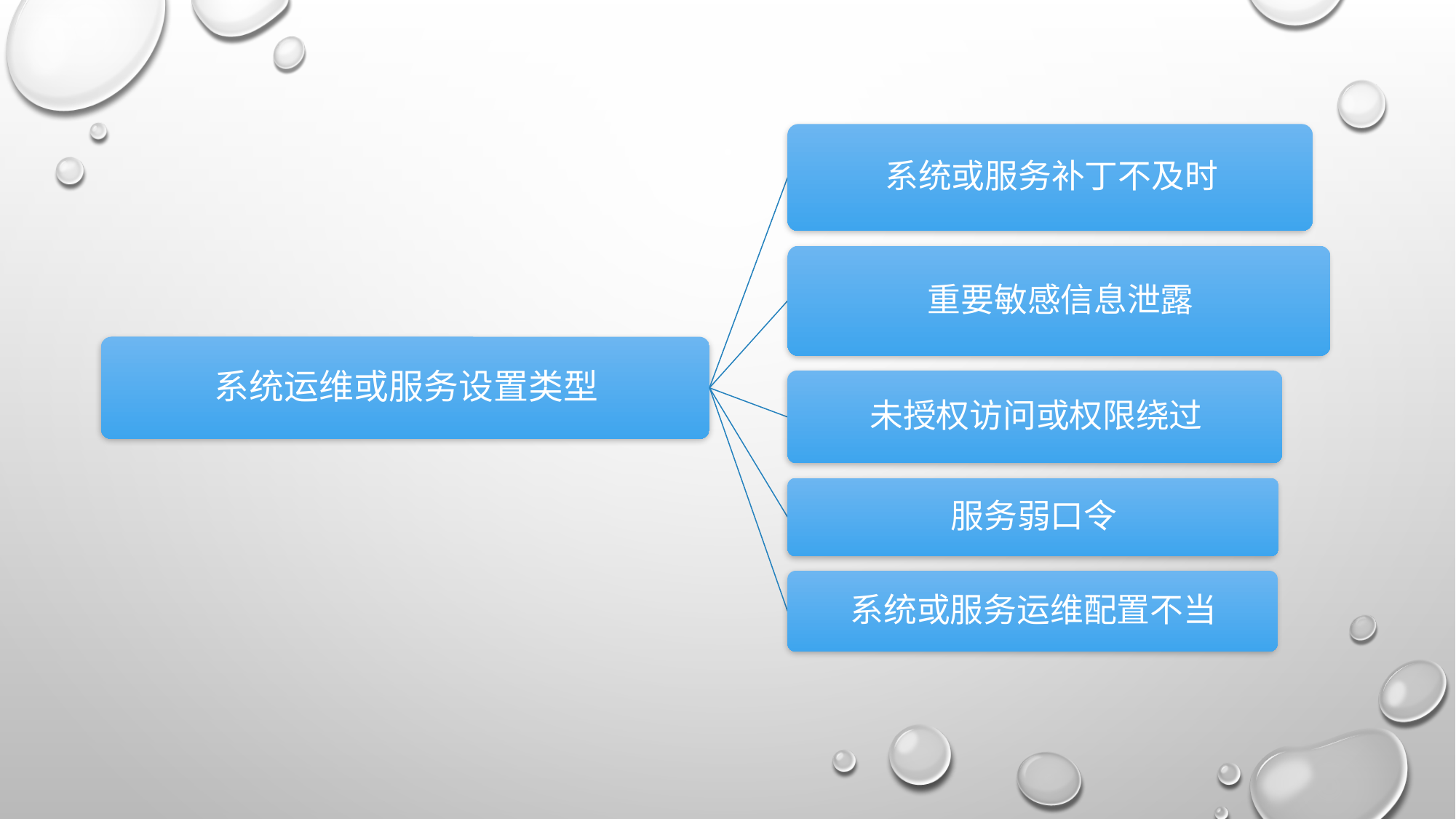

系统运维或服务设置类型

系统或服务补丁不及时

重要敏感信息泄露

未授权访问或权限绕过

服务弱口令

系统或服务运维配置不当